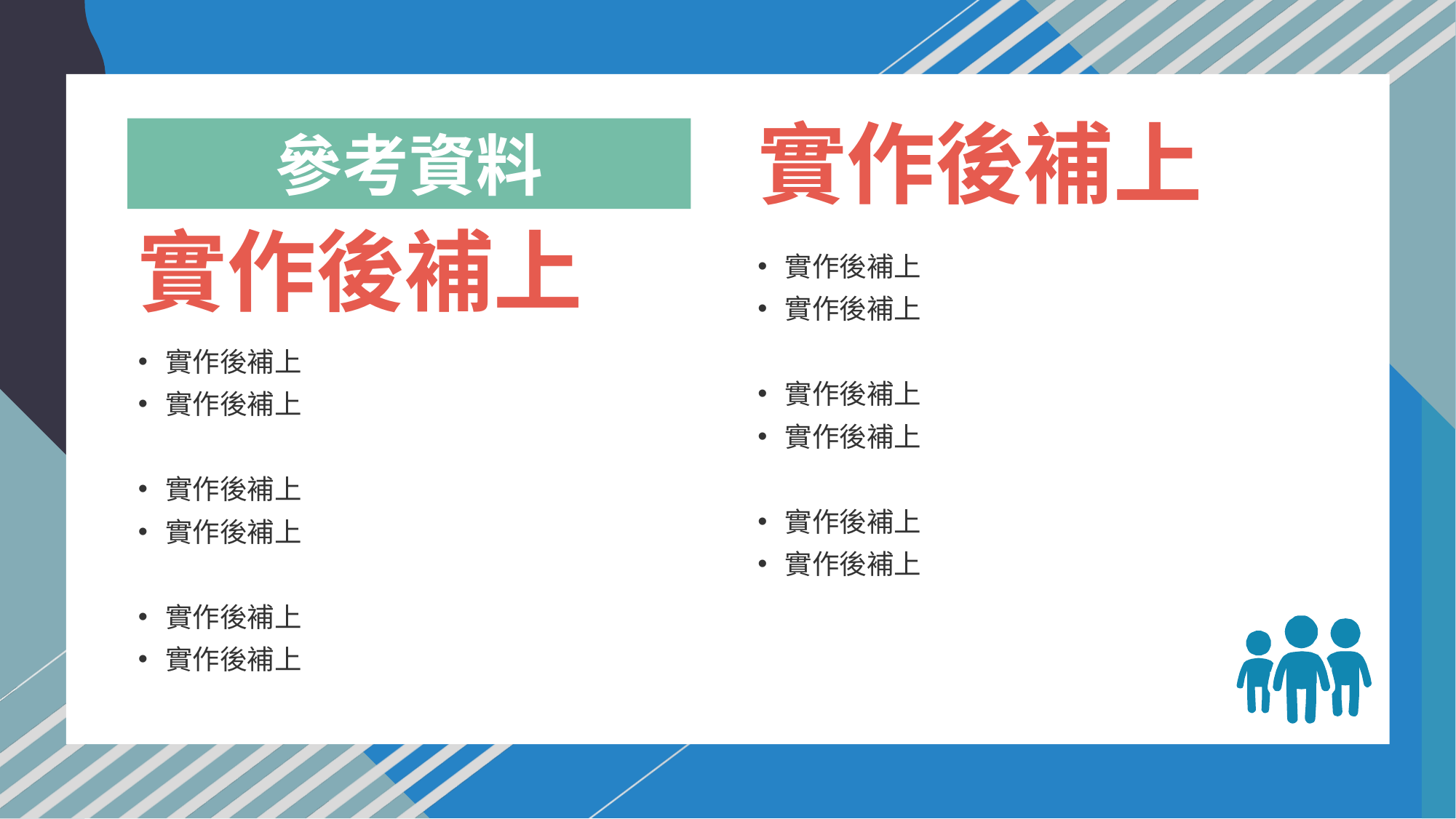

實作後補上

參考資料
實作後補上
實作後補上
實作後補上

實作後補上
實作後補上

實作後補上
實作後補上

實作後補上
實作後補上

實作後補上
實作後補上

實作後補上
實作後補上